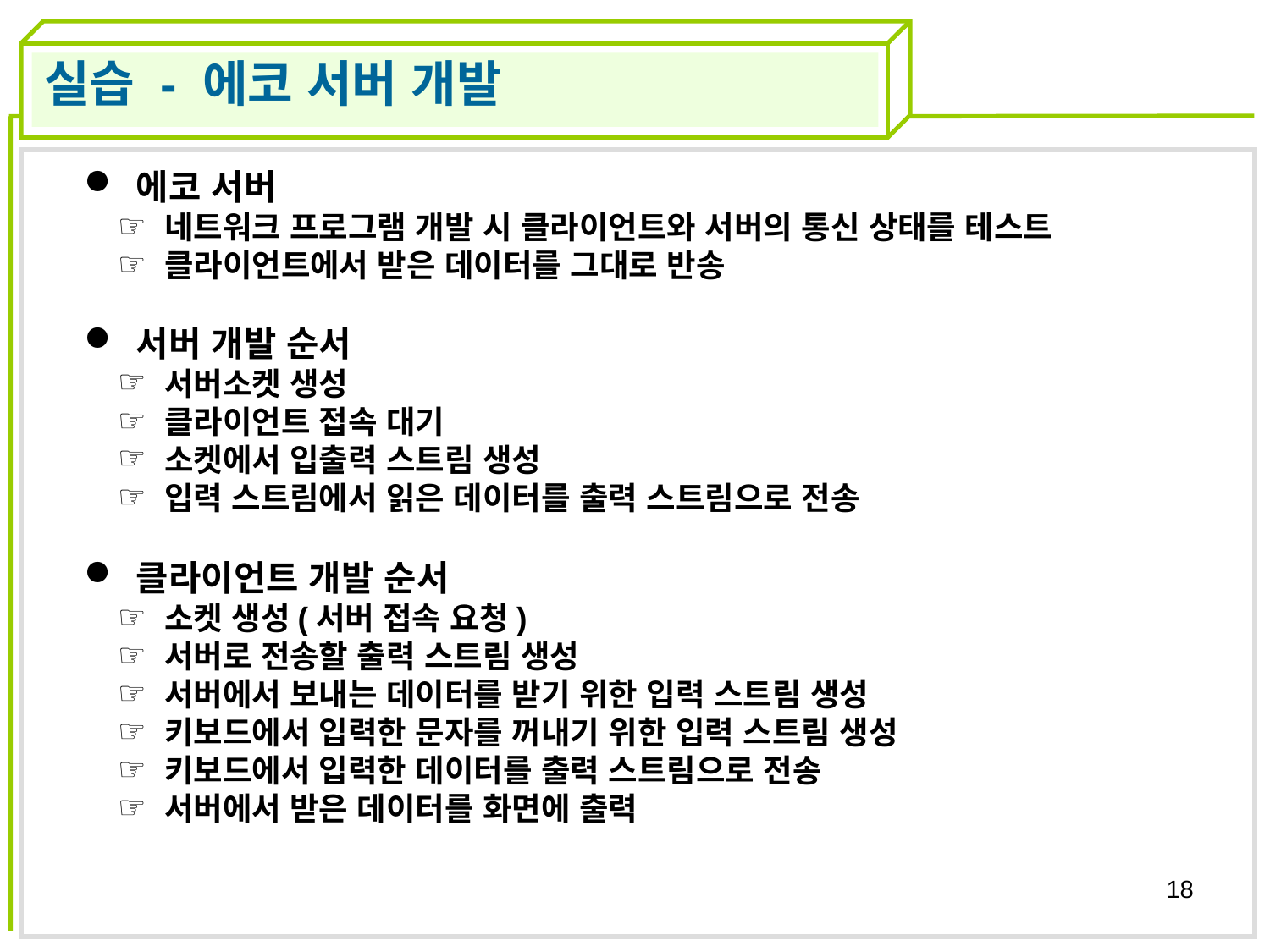

실습 - 에코 서버 개발
 에코 서버
 네트워크 프로그램 개발 시 클라이언트와 서버의 통신 상태를 테스트
 클라이언트에서 받은 데이터를 그대로 반송
 서버 개발 순서
 서버소켓 생성
 클라이언트 접속 대기
 소켓에서 입출력 스트림 생성
 입력 스트림에서 읽은 데이터를 출력 스트림으로 전송

 클라이언트 개발 순서
 소켓 생성(서버 접속 요청)
 서버로 전송할 출력 스트림 생성
 서버에서 보내는 데이터를 받기 위한 입력 스트림 생성
 키보드에서 입력한 문자를 꺼내기 위한 입력 스트림 생성
 키보드에서 입력한 데이터를 출력 스트림으로 전송
 서버에서 받은 데이터를 화면에 출력
18